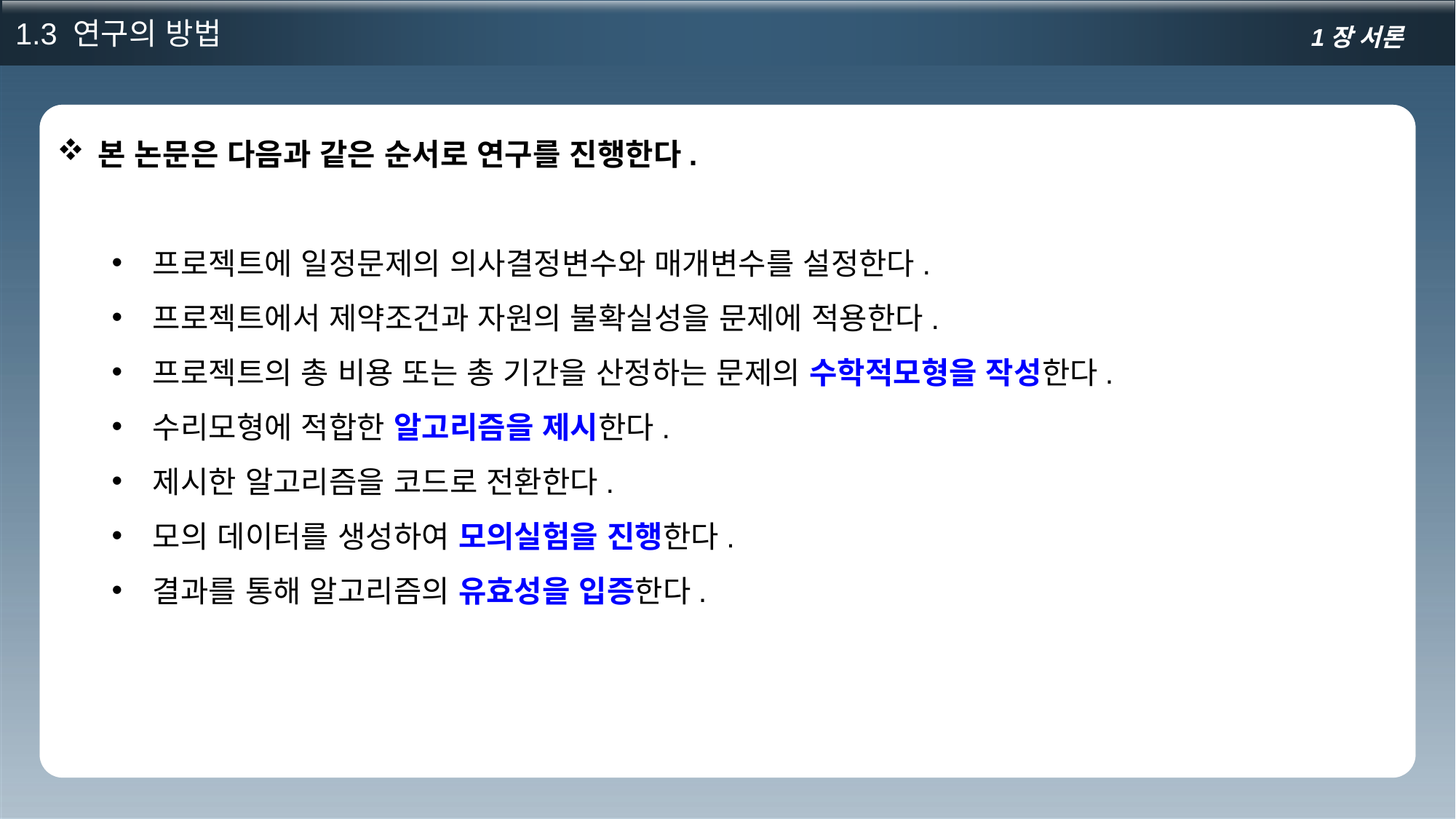

1.3 연구의 방법
1장 서론
본 논문은 다음과 같은 순서로 연구를 진행한다.

프로젝트에 일정문제의 의사결정변수와 매개변수를 설정한다.
프로젝트에서 제약조건과 자원의 불확실성을 문제에 적용한다.
프로젝트의 총 비용 또는 총 기간을 산정하는 문제의 수학적모형을 작성한다.
수리모형에 적합한 알고리즘을 제시한다.
제시한 알고리즘을 코드로 전환한다.
모의 데이터를 생성하여 모의실험을 진행한다.
결과를 통해 알고리즘의 유효성을 입증한다.